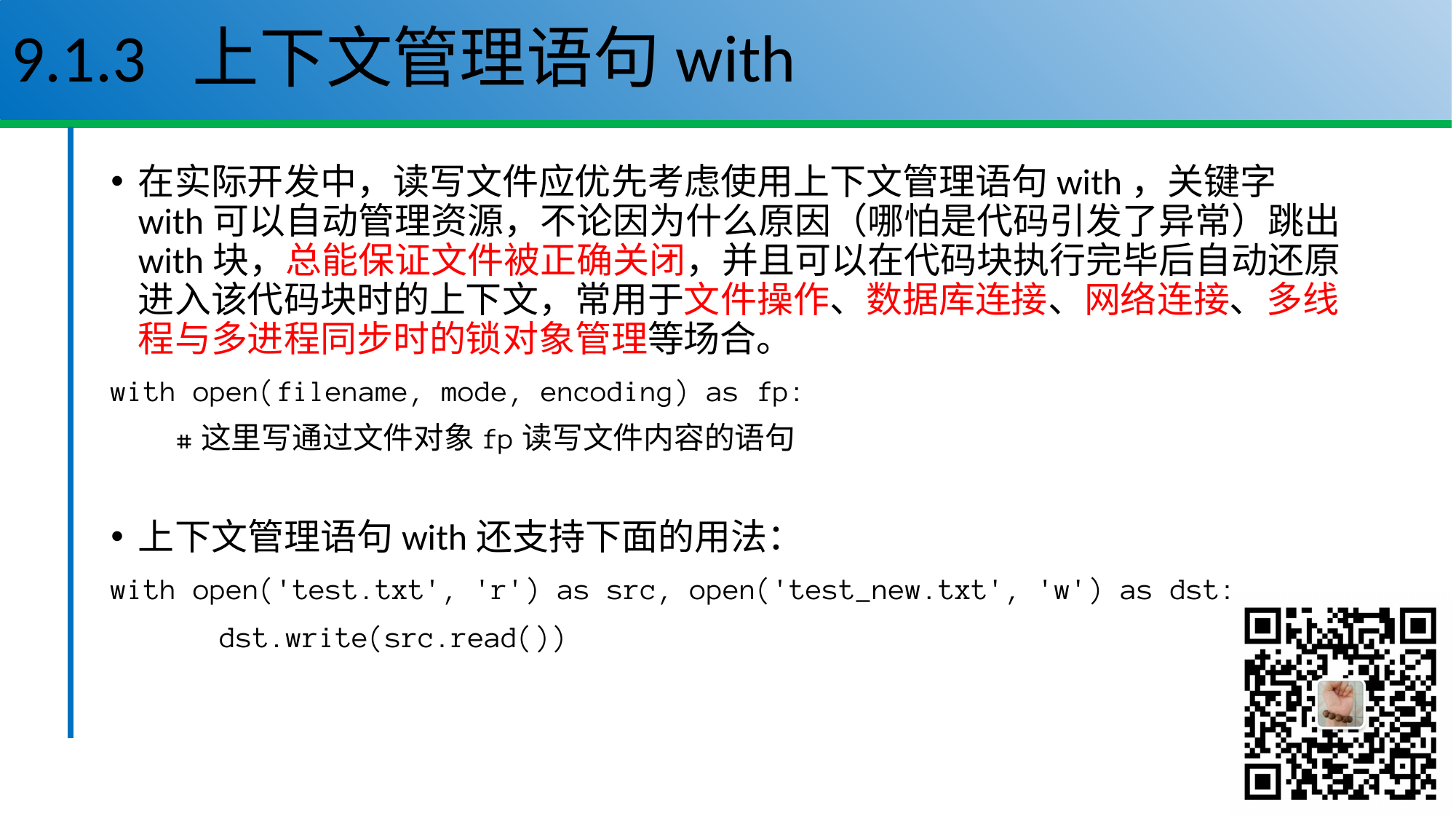

# 9.1.3  上下文管理语句with
在实际开发中，读写文件应优先考虑使用上下文管理语句with，关键字with可以自动管理资源，不论因为什么原因（哪怕是代码引发了异常）跳出with块，总能保证文件被正确关闭，并且可以在代码块执行完毕后自动还原进入该代码块时的上下文，常用于文件操作、数据库连接、网络连接、多线程与多进程同步时的锁对象管理等场合。
with open(filename, mode, encoding) as fp:
    #这里写通过文件对象fp读写文件内容的语句

上下文管理语句with还支持下面的用法：
with open('test.txt', 'r') as src, open('test_new.txt', 'w') as dst:
	dst.write(src.read())
10